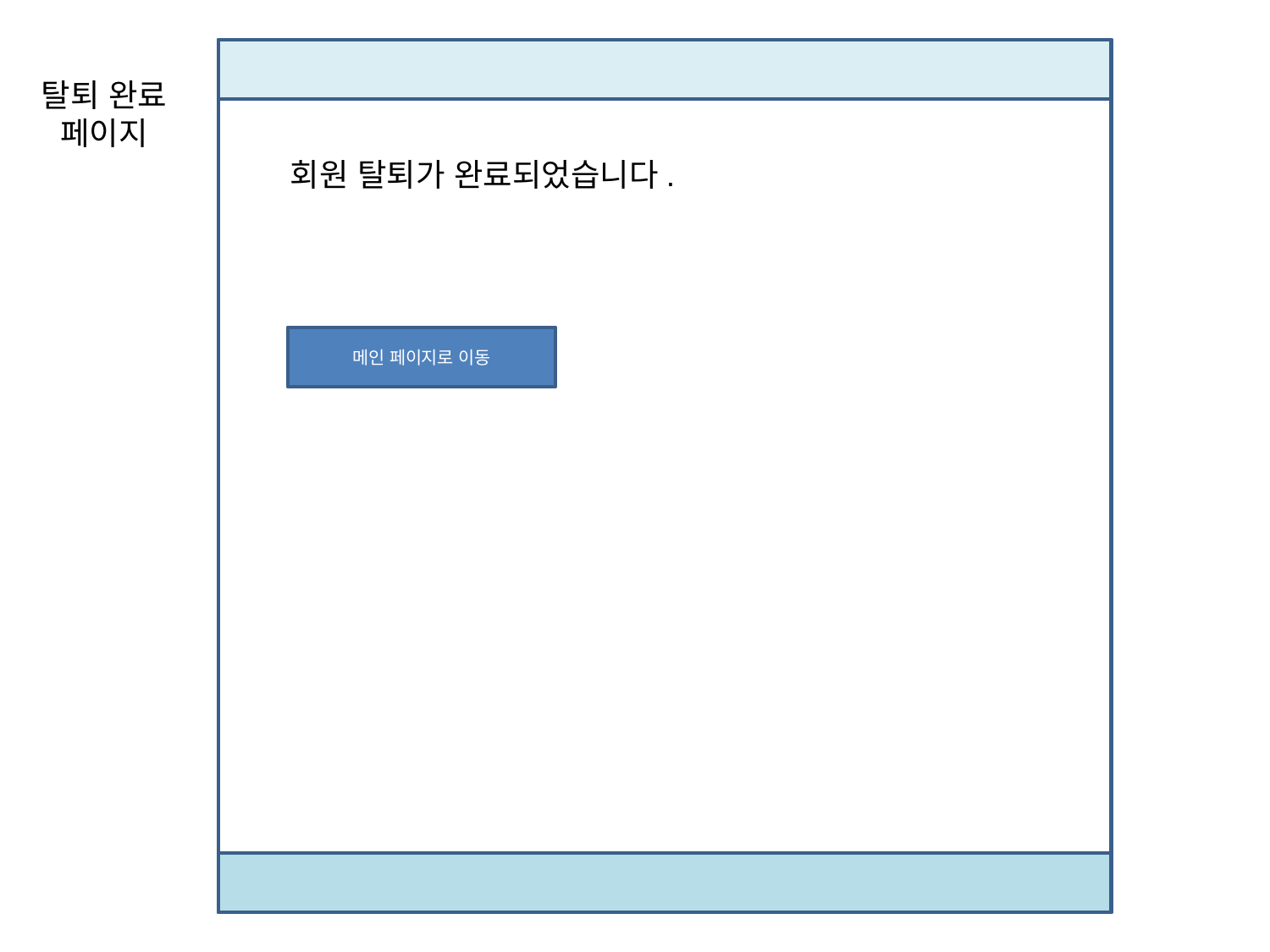

탈퇴 완료
페이지
회원 탈퇴가 완료되었습니다.
메인 페이지로 이동